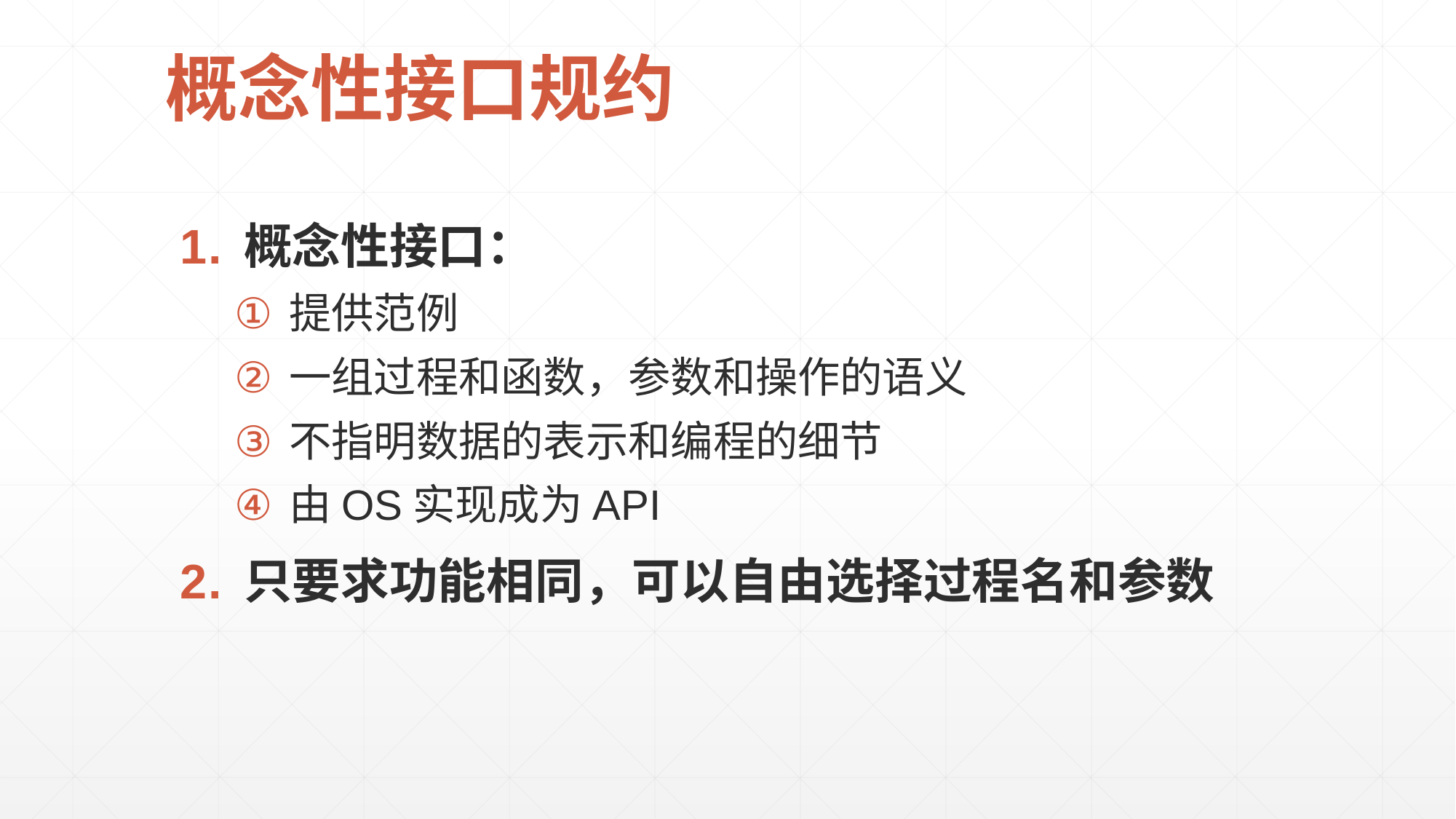

# 概念性接口规约
概念性接口：
提供范例
一组过程和函数，参数和操作的语义
不指明数据的表示和编程的细节
由OS实现成为API
只要求功能相同，可以自由选择过程名和参数